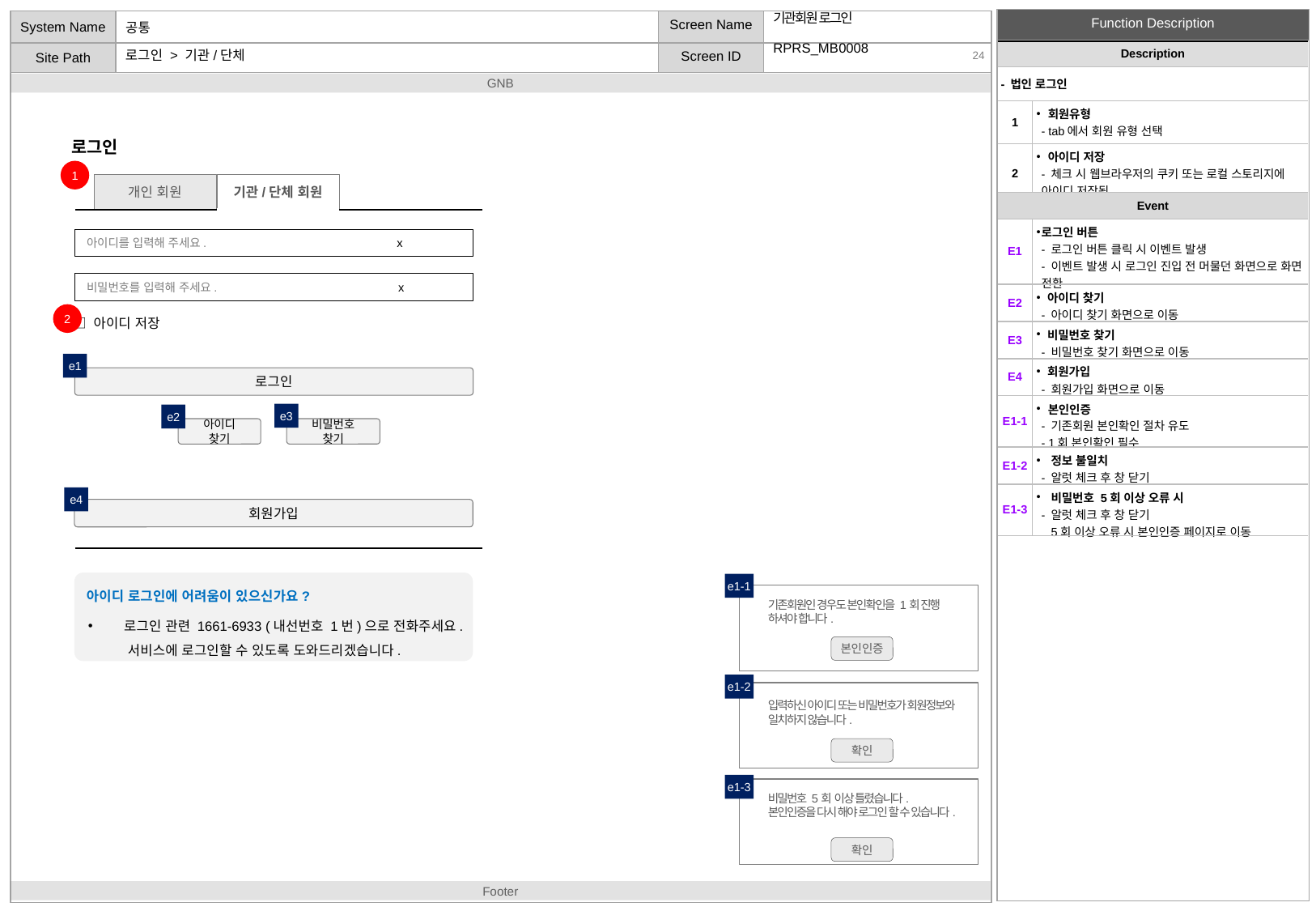

기관회원 로그인
| Description |  |
| --- | --- |
| - 법인 로그인 |  |
| 1 | 회원유형 - tab에서 회원 유형 선택 |
| 2 | 아이디 저장 - 체크 시 웹브라우저의 쿠키 또는 로컬 스토리지에 아이디 저장됨 |
RPRS_MB0008
# 로그인 > 기관/단체
로그인
1
개인 회원
기관/단체 회원
| Event |  |
| --- | --- |
| E1 | 로그인 버튼 - 로그인 버튼 클릭 시 이벤트 발생 - 이벤트 발생 시 로그인 진입 전 머물던 화면으로 화면 전환 |
| E2 | 아이디 찾기 - 아이디 찾기 화면으로 이동 |
| E3 | 비밀번호 찾기 - 비밀번호 찾기 화면으로 이동 |
| E4 | 회원가입 - 회원가입 화면으로 이동 |
| E1-1 | 본인인증 - 기존회원 본인확인 절차 유도 - 1회 본인확인 필수 |
| E1-2 | 정보 불일치 - 알럿 체크 후 창 닫기 |
| E1-3 | 비밀번호 5회 이상 오류 시 - 알럿 체크 후 창 닫기 5회 이상 오류 시 본인인증 페이지로 이동 |
아이디를 입력해 주세요.                                                           x
비밀번호를 입력해 주세요.                                                        x
2
□ 아이디 저장
e1
로그인
e3
e2
아이디 찾기
비밀번호 찾기
e4
회원가입

아이디 로그인에 어려움이 있으신가요?
e1-1

기존회원인 경우도 본인확인을 1회 진행 하셔야 합니다.
본인인증
 로그인 관련 1661-6933 (내선번호 1번)으로 전화주세요.
  서비스에 로그인할 수 있도록 도와드리겠습니다.
e1-2
입력하신 아이디 또는 비밀번호가 회원정보와 일치하지 않습니다.
확인
e1-3
비밀번호 5회  이상 틀렸습니다.
본인인증을 다시 해야 로그인 할 수 있습니다.
확인